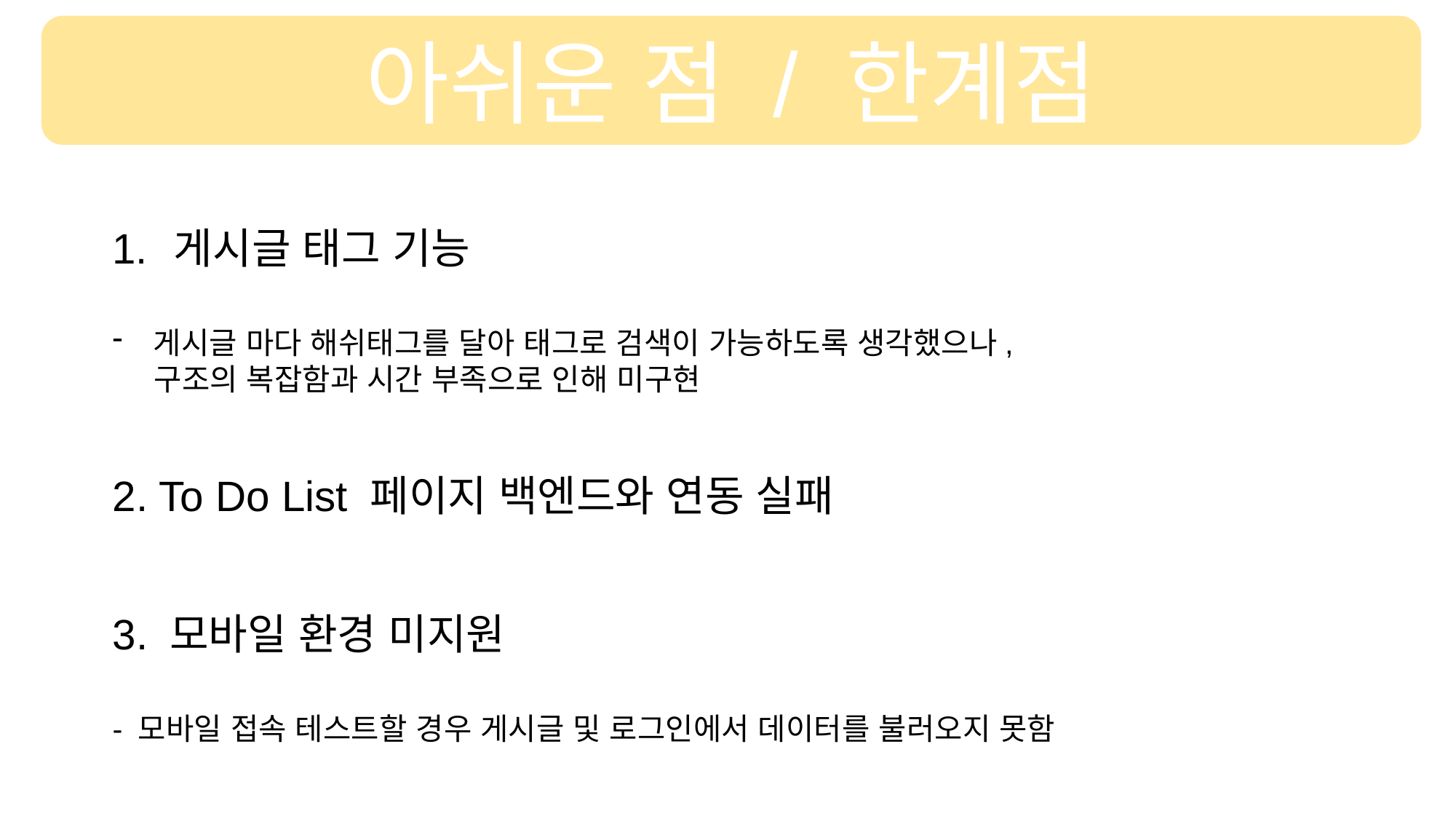

아쉬운 점 / 한계점
게시글 태그 기능

게시글 마다 해쉬태그를 달아 태그로 검색이 가능하도록 생각했으나,
    구조의 복잡함과 시간 부족으로 인해 미구현

2. To Do List 페이지 백엔드와 연동 실패

3. 모바일 환경 미지원

- 모바일 접속 테스트할 경우 게시글 및 로그인에서 데이터를 불러오지 못함